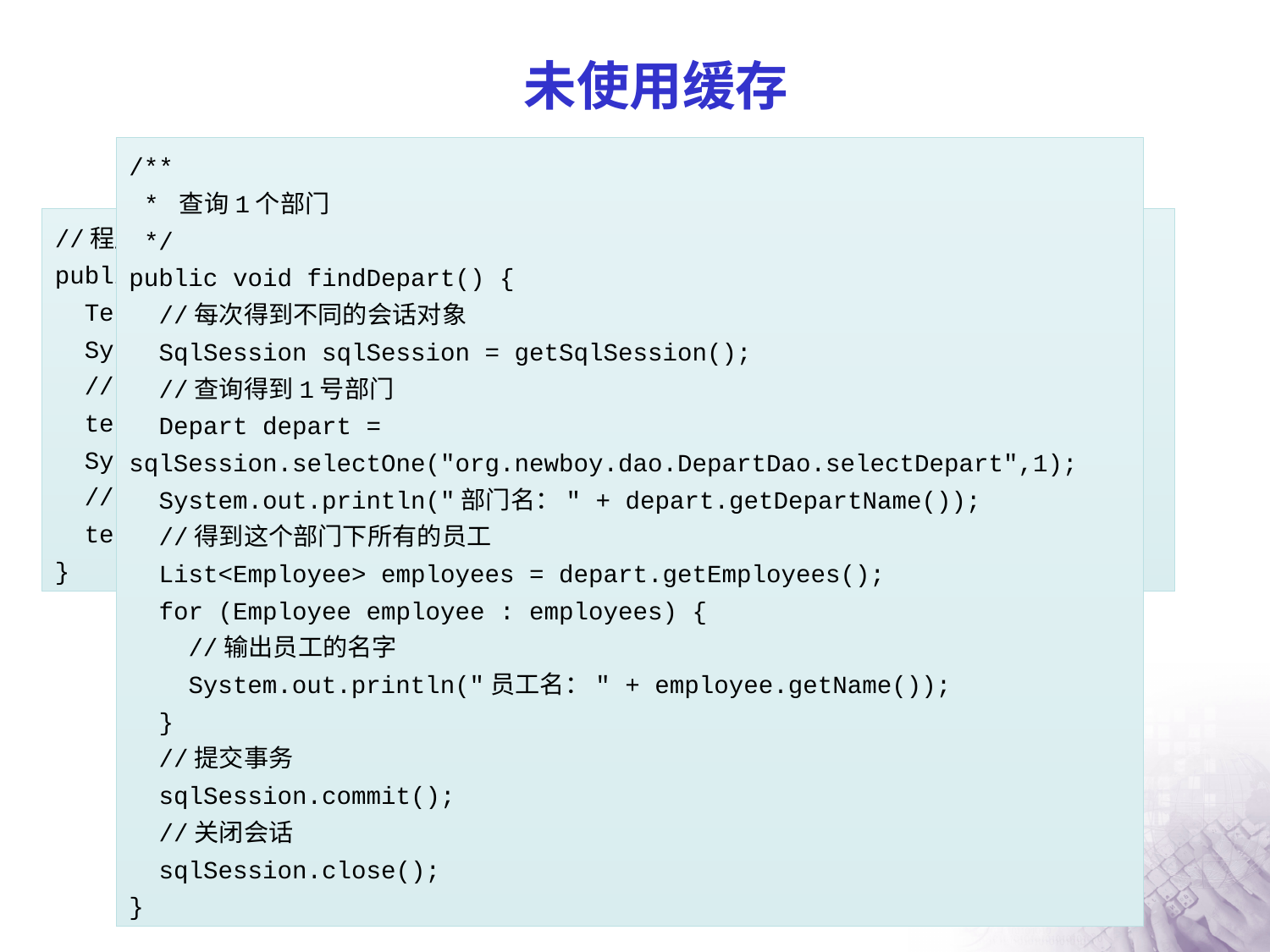

# 未使用缓存
/**
 * 查询1个部门
 */
public void findDepart() {
  //每次得到不同的会话对象
  SqlSession sqlSession = getSqlSession();
  //查询得到1号部门
  Depart depart = sqlSession.selectOne("org.newboy.dao.DepartDao.selectDepart",1);
  System.out.println("部门名：" + depart.getDepartName());
  //得到这个部门下所有的员工
  List<Employee> employees = depart.getEmployees();
  for (Employee employee : employees) {
    //输出员工的名字
    System.out.println("员工名：" + employee.getName());
  }
  //提交事务
  sqlSession.commit();
  //关闭会话
  sqlSession.close();
}
//程序入口
public static void main(String[] args) throws IOException {
  TestCache testCache = new TestCache();
  System.out.println("--- 第1次查询 ---");
  //第1次查询部门
  testCache.findDepart();
  System.out.println("--- 第2次查询 ---");
  //第2次查询部门，与第1次查询不是同一个会话对象
  testCache.findDepart();
}